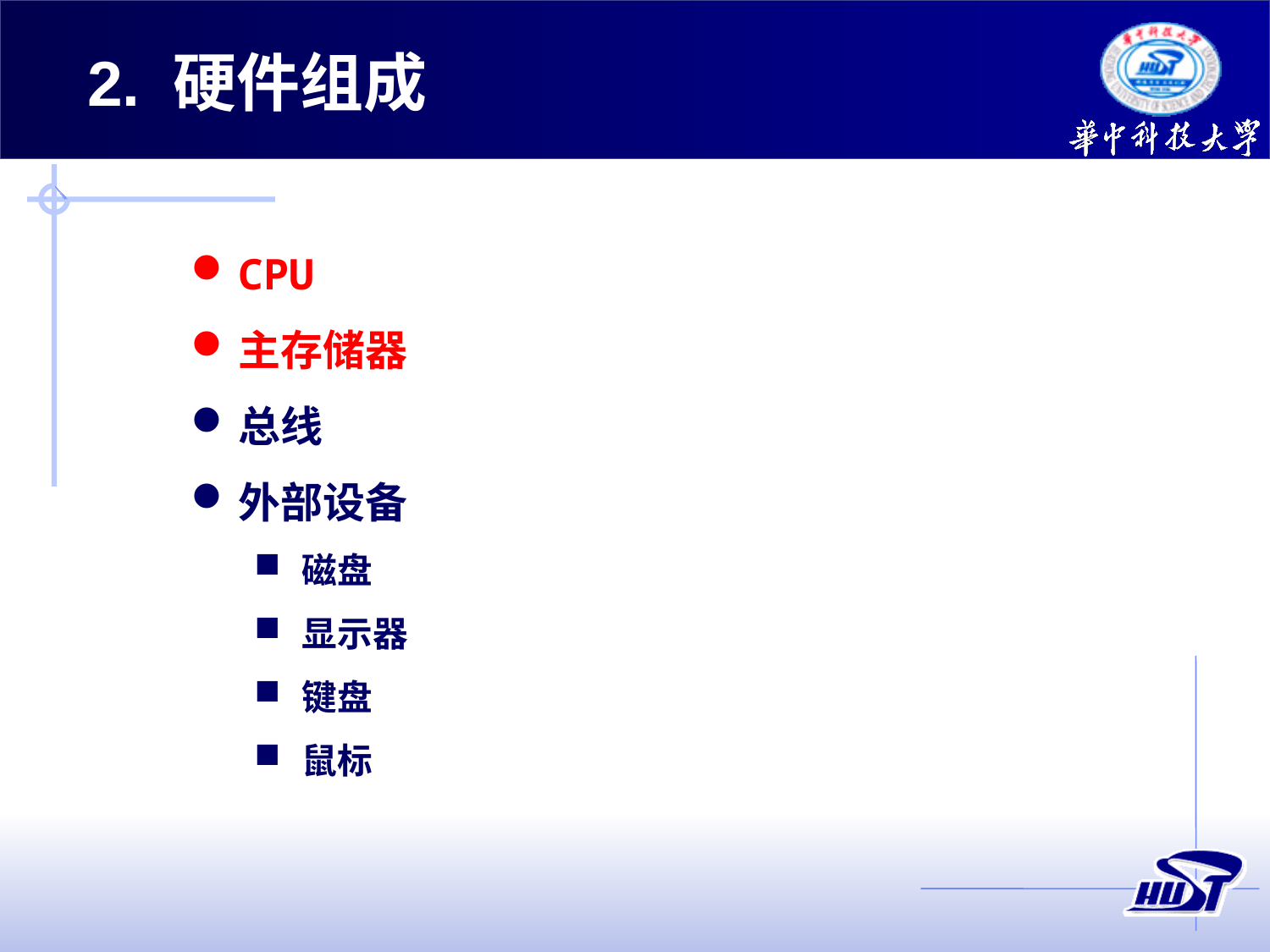

2. 硬件组成
CPU
主存储器
总线
外部设备
磁盘
显示器
键盘
鼠标